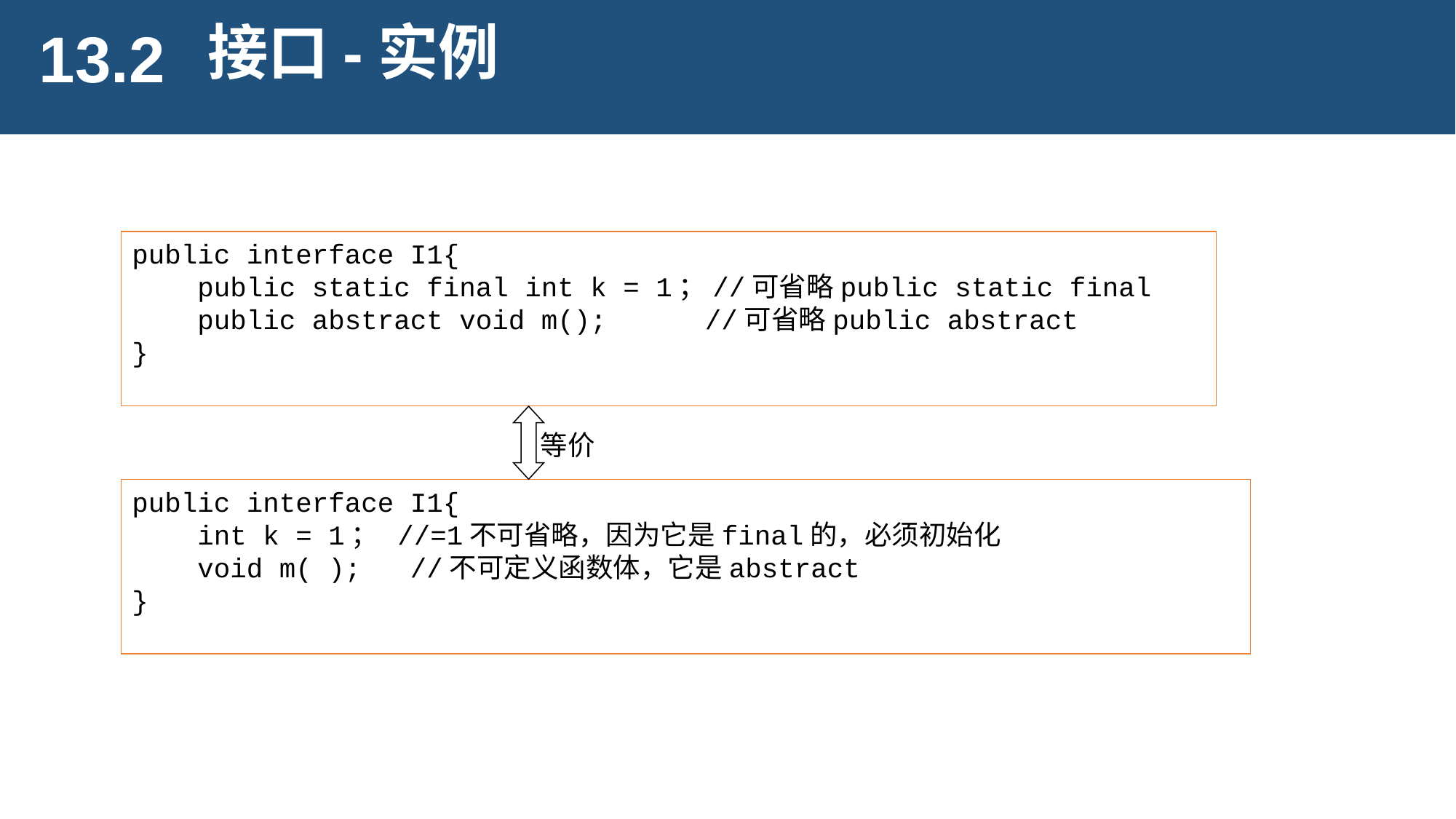

接口-实例
13.2

public interface I1{
    public static final int k = 1；//可省略public static final
    public abstract void m();      //可省略public abstract
}

等价
public interface I1{
    int k = 1；  //=1不可省略，因为它是final的，必须初始化
    void m( );   //不可定义函数体，它是abstract
}